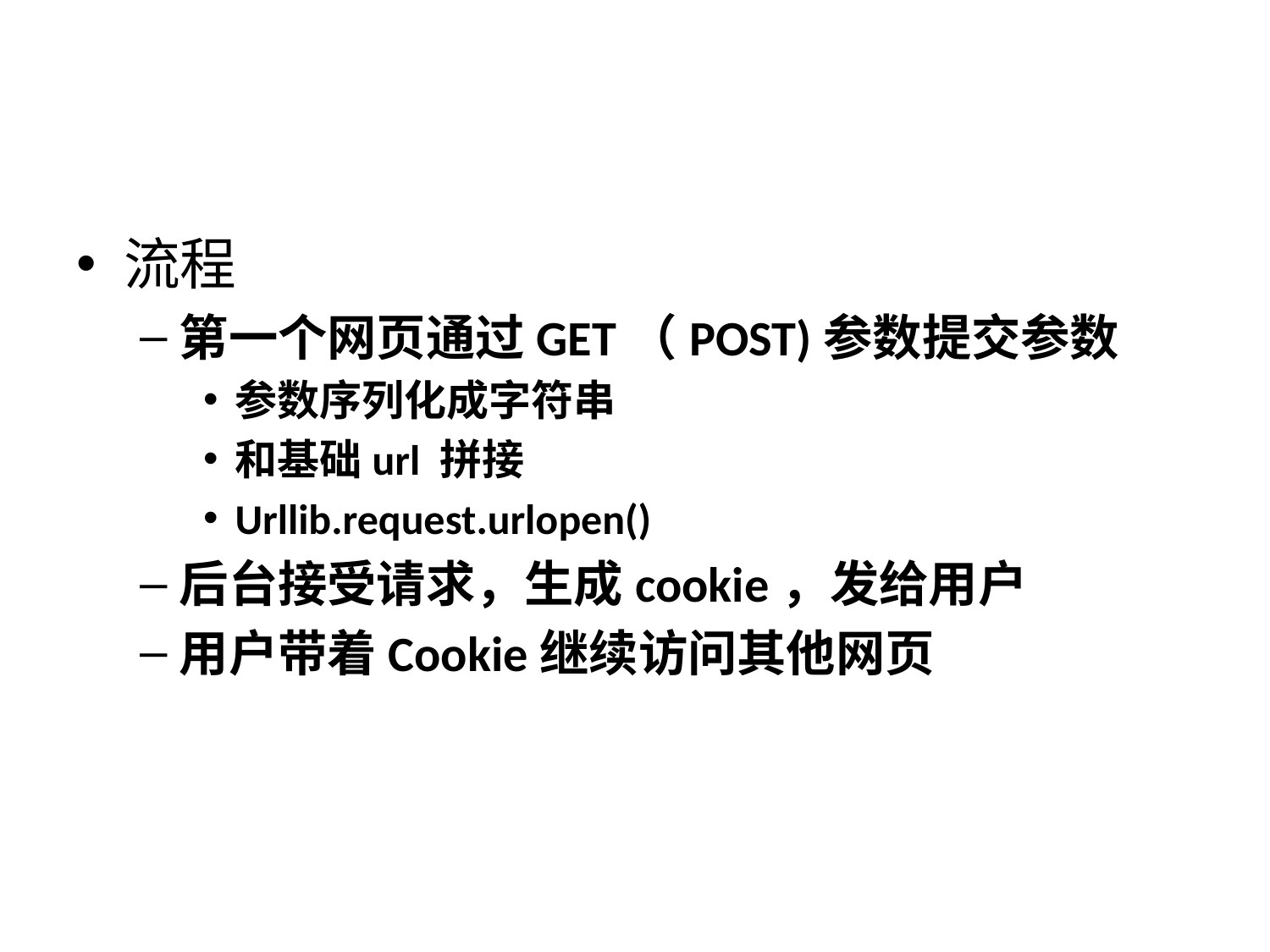

#
流程
第一个网页通过GET（POST)参数提交参数
参数序列化成字符串
和基础url 拼接
Urllib.request.urlopen()
后台接受请求，生成cookie，发给用户
用户带着Cookie继续访问其他网页